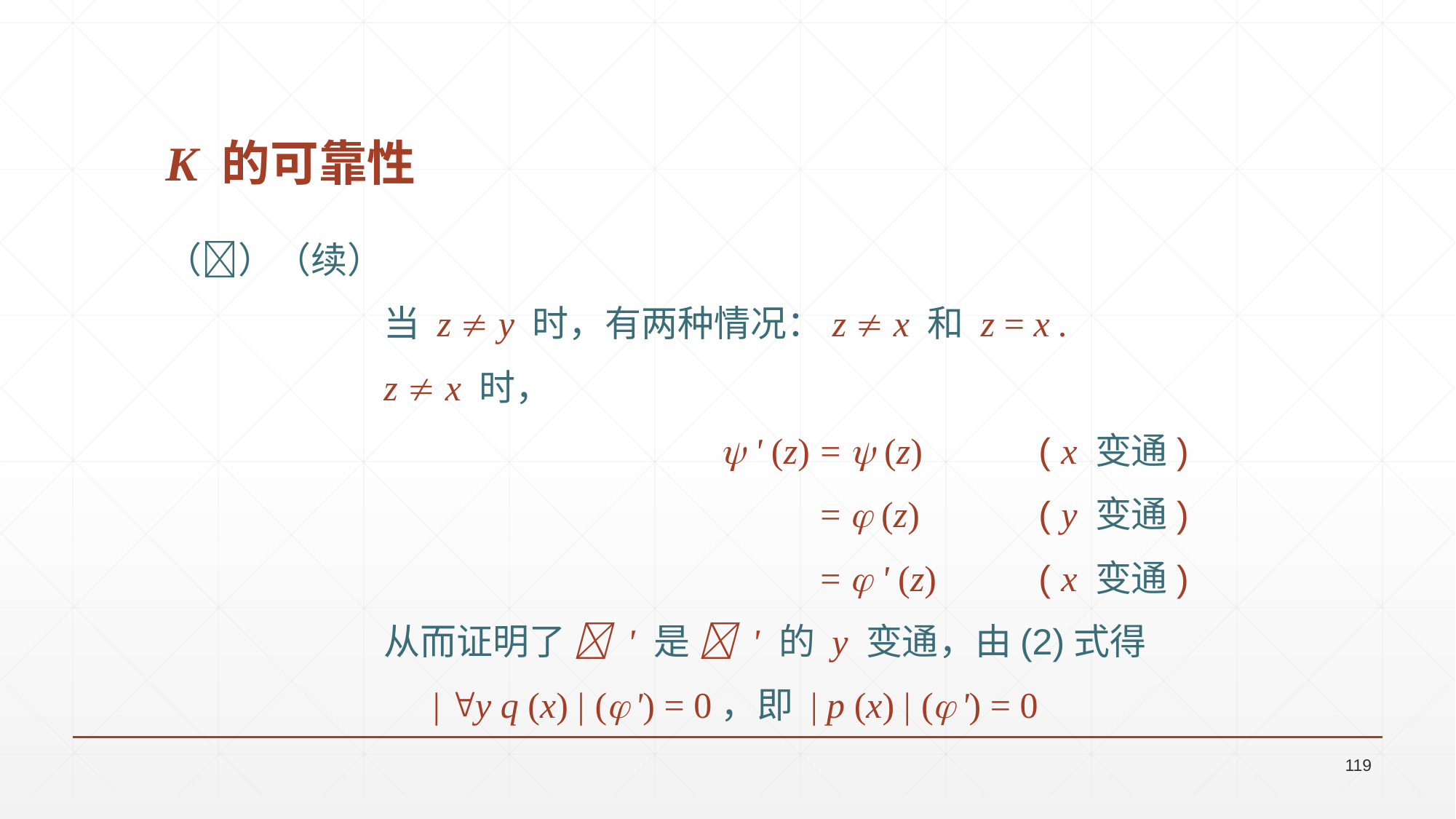

# K 的可靠性
（⇐）（续）
		当 z ≠ y 时，有两种情况：z ≠ x 和 z = x .
		z ≠ x 时，
					 ψ ʹ (z) 	= ψ (z)		( x 变通)
						= ϕ (z)		( y 变通)
						= ϕ ʹ (z)	( x 变通)
		从而证明了 ψ ʹ 是 ϕ ʹ 的 y 变通，由(2)式得
| ∀y q (x) | (ϕ ʹ) = 0，即 | p (x) | (ϕ ʹ) = 0

119